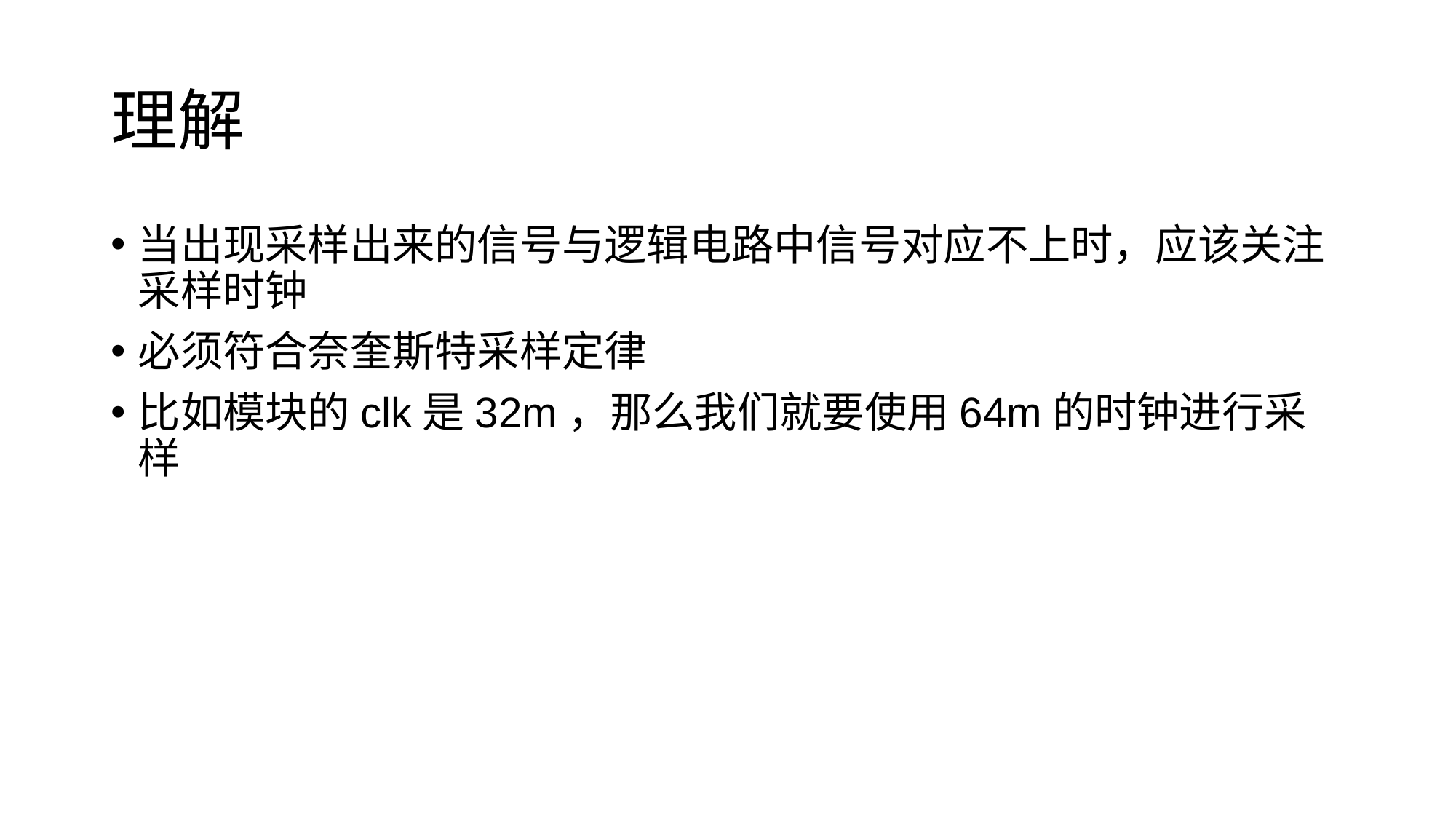

# 理解
当出现采样出来的信号与逻辑电路中信号对应不上时，应该关注采样时钟
必须符合奈奎斯特采样定律
比如模块的clk是32m，那么我们就要使用64m的时钟进行采样